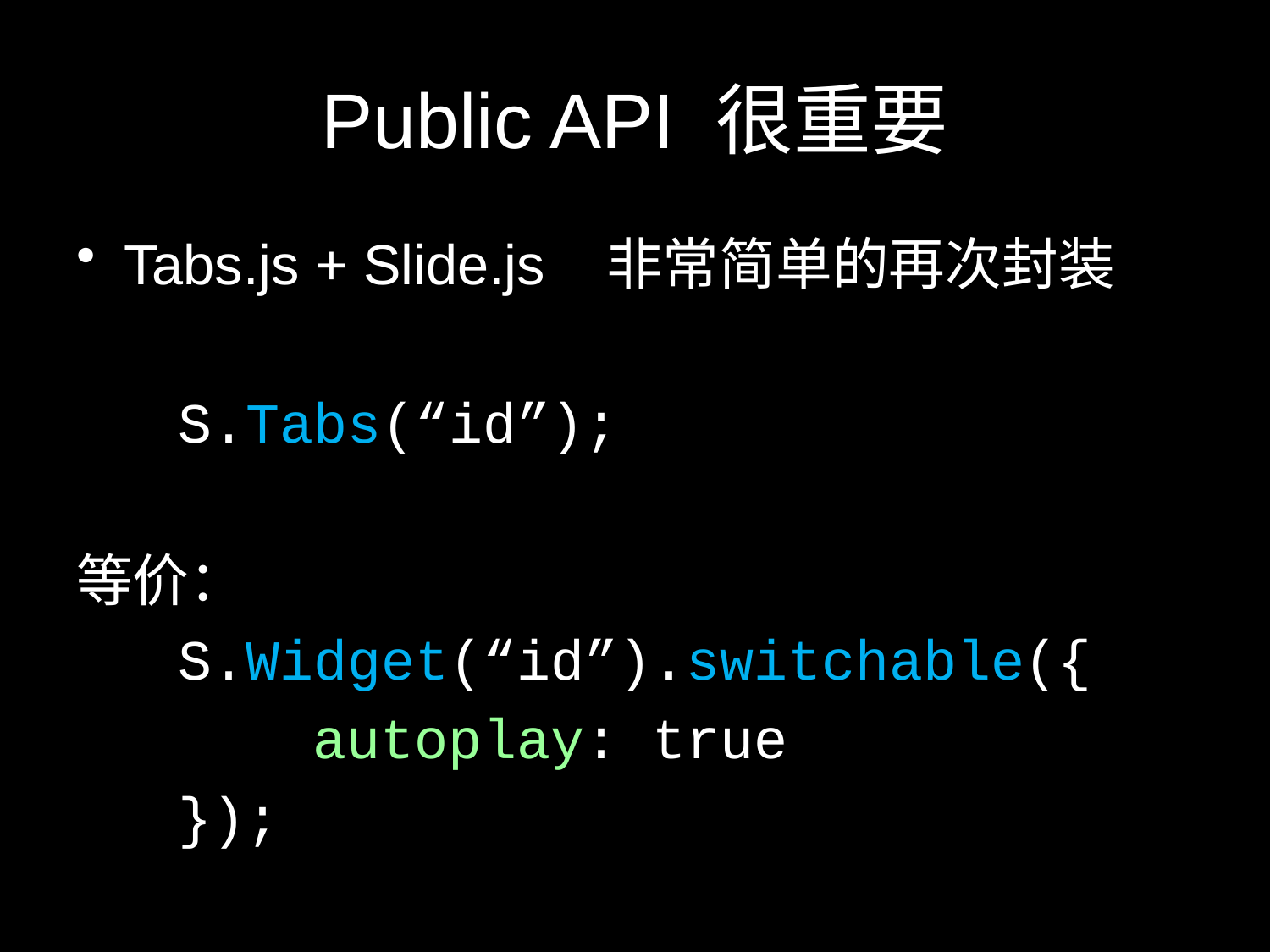

# Public API 很重要
Tabs.js + Slide.js   非常简单的再次封装

   S.Tabs(“id”);

等价：
   S.Widget(“id”).switchable({
       autoplay: true
   });